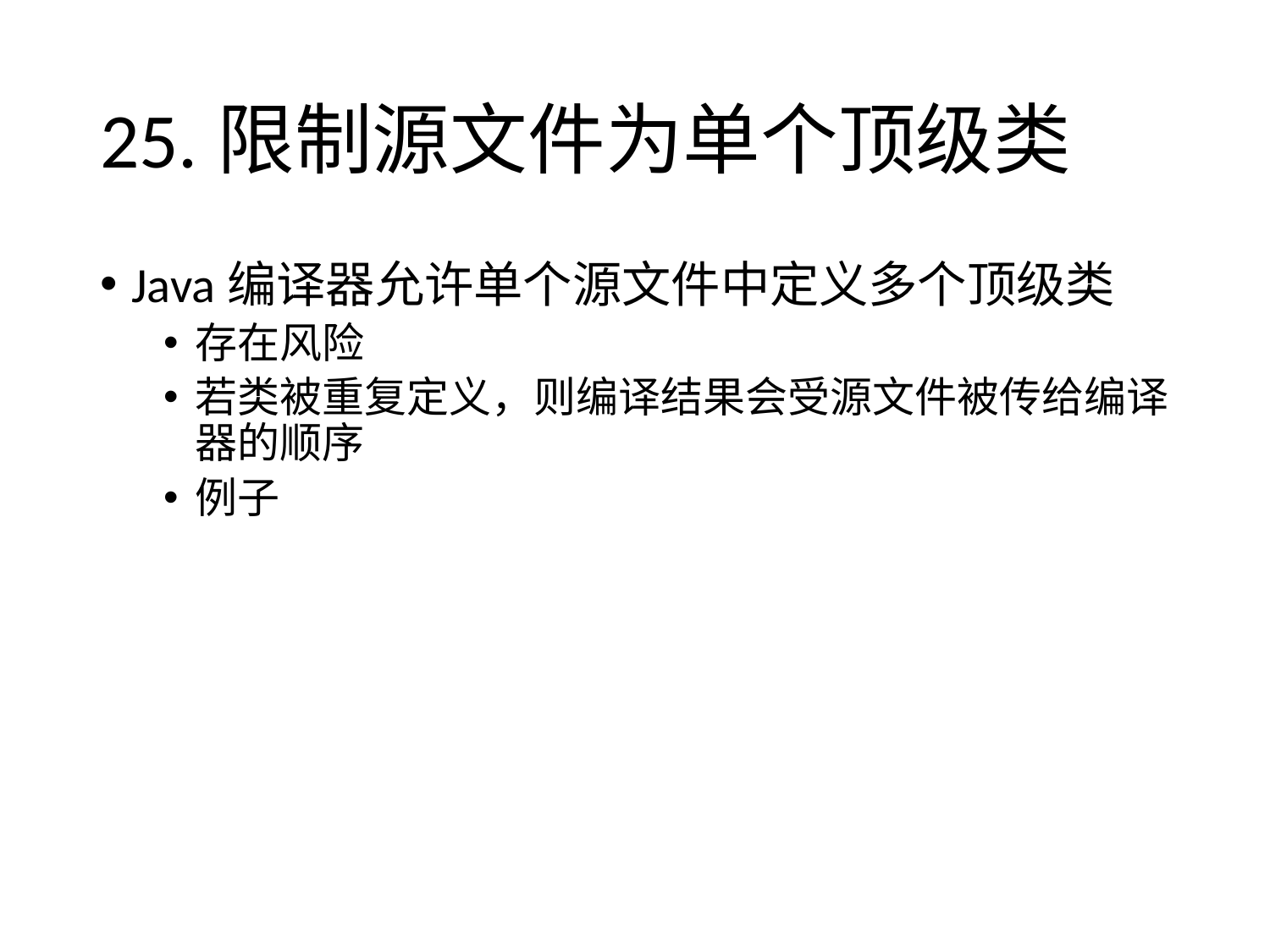

# 25.限制源文件为单个顶级类
Java编译器允许单个源文件中定义多个顶级类
存在风险
若类被重复定义，则编译结果会受源文件被传给编译器的顺序
例子